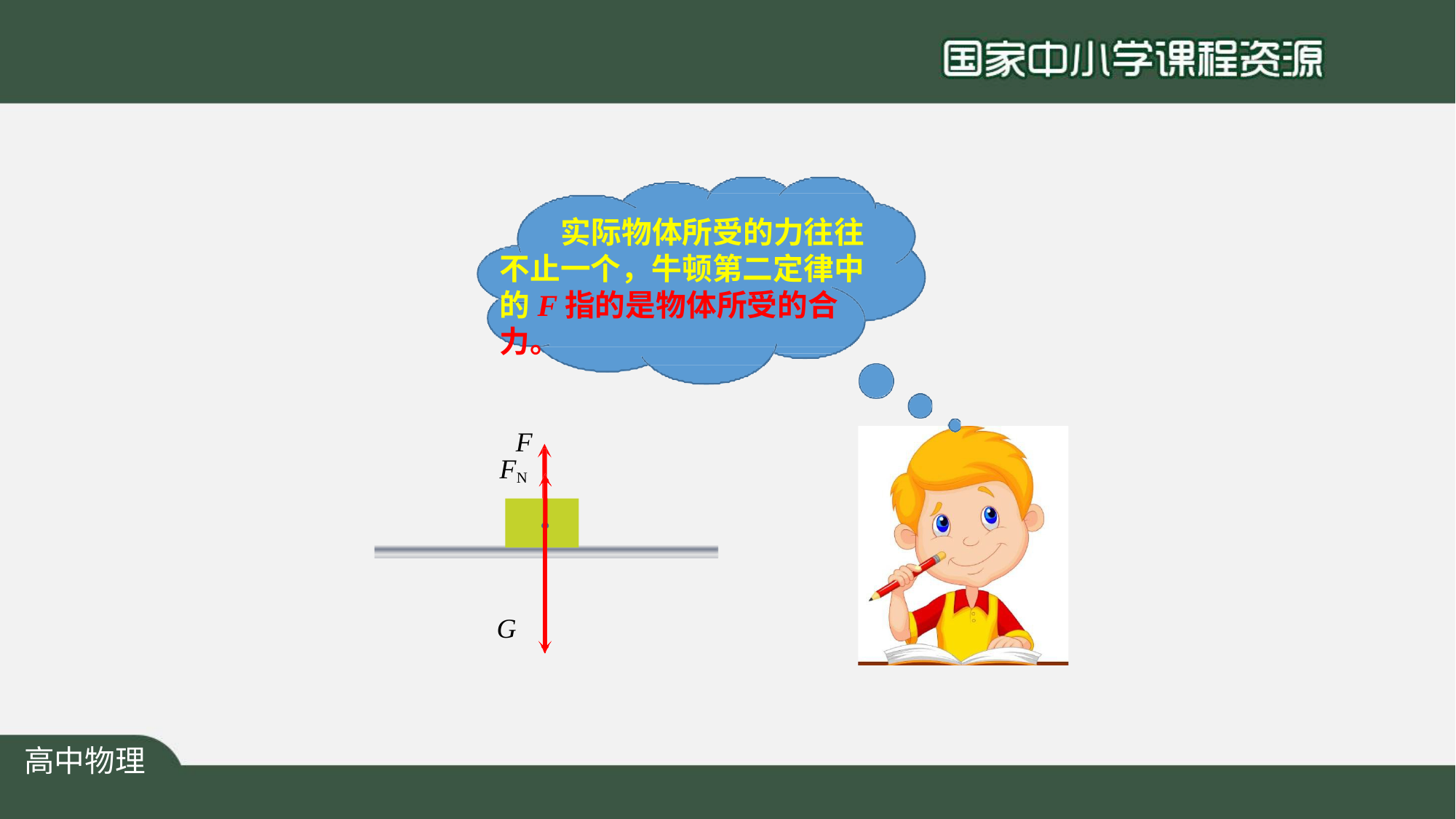

# 实际物体所受的力往往 不止一个，牛顿第二定律中 的F指的是物体所受的合力。

F  FN

G
高中物理